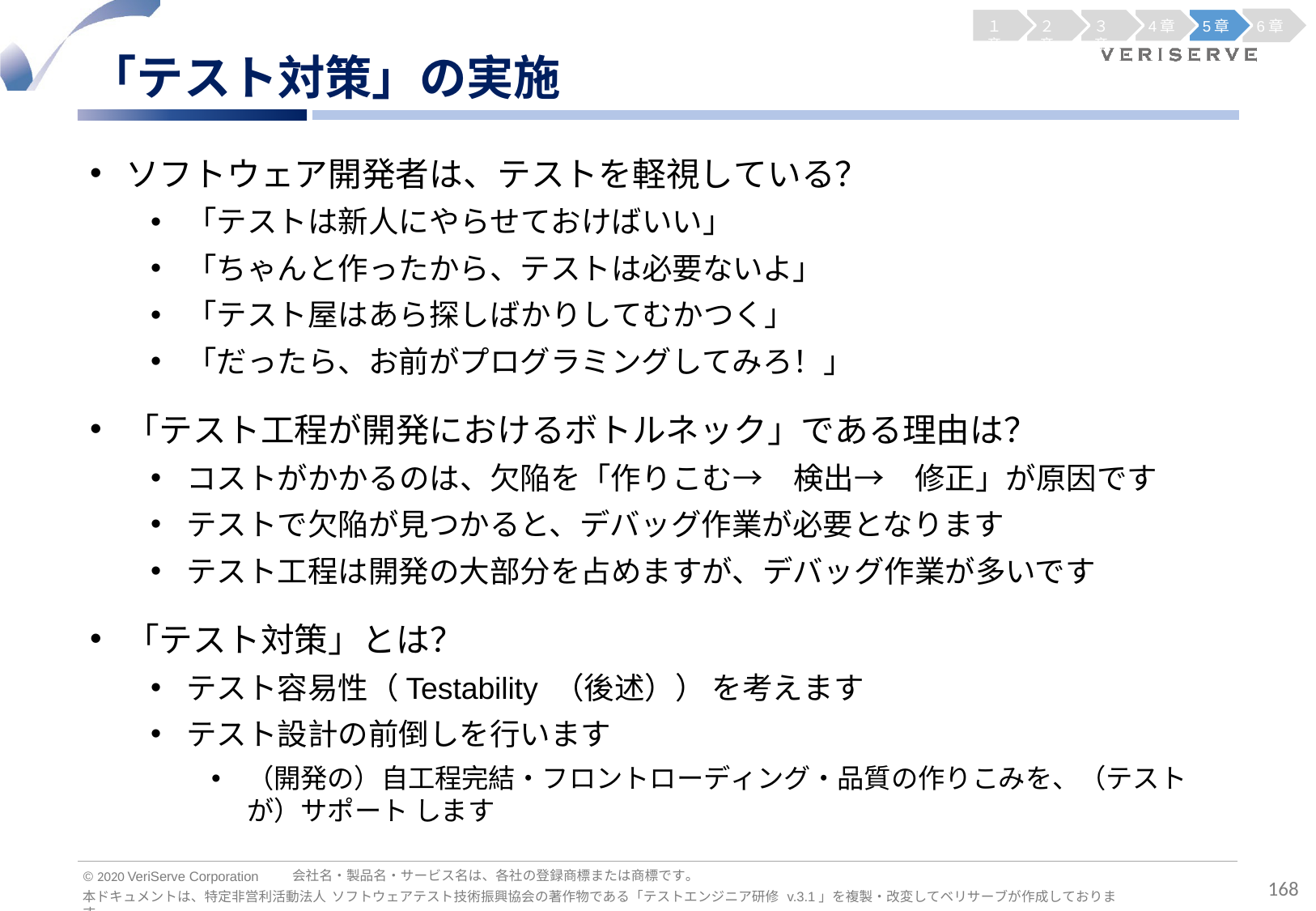

１章
２章
３章
4章
5章
6章
「テスト対策」の実施

ソフトウェア開発者は、テストを軽視している？
「テストは新人にやらせておけばいい」
「ちゃんと作ったから、テストは必要ないよ」
「テスト屋はあら探しばかりしてむかつく」
「だったら、お前がプログラミングしてみろ！」

「テスト工程が開発におけるボトルネック」である理由は？
コストがかかるのは、欠陥を「作りこむ→検出→修正」が原因です
テストで欠陥が見つかると、デバッグ作業が必要となります
テスト工程は開発の大部分を占めますが、デバッグ作業が多いです

「テスト対策」とは？
テスト容易性（Testability （後述）） を考えます
テスト設計の前倒しを行います
（開発の）自工程完結・フロントローディング・品質の作りこみを、（テストが）サポート します
会社名・製品名・サービス名は、各社の登録商標または商標です。
© 2020 VeriServe Corporation
168
本ドキュメントは、特定非営利活動法人 ソフトウェアテスト技術振興協会の著作物である「テストエンジニア研修 v.3.1」を複製・改変してベリサーブが作成しております。